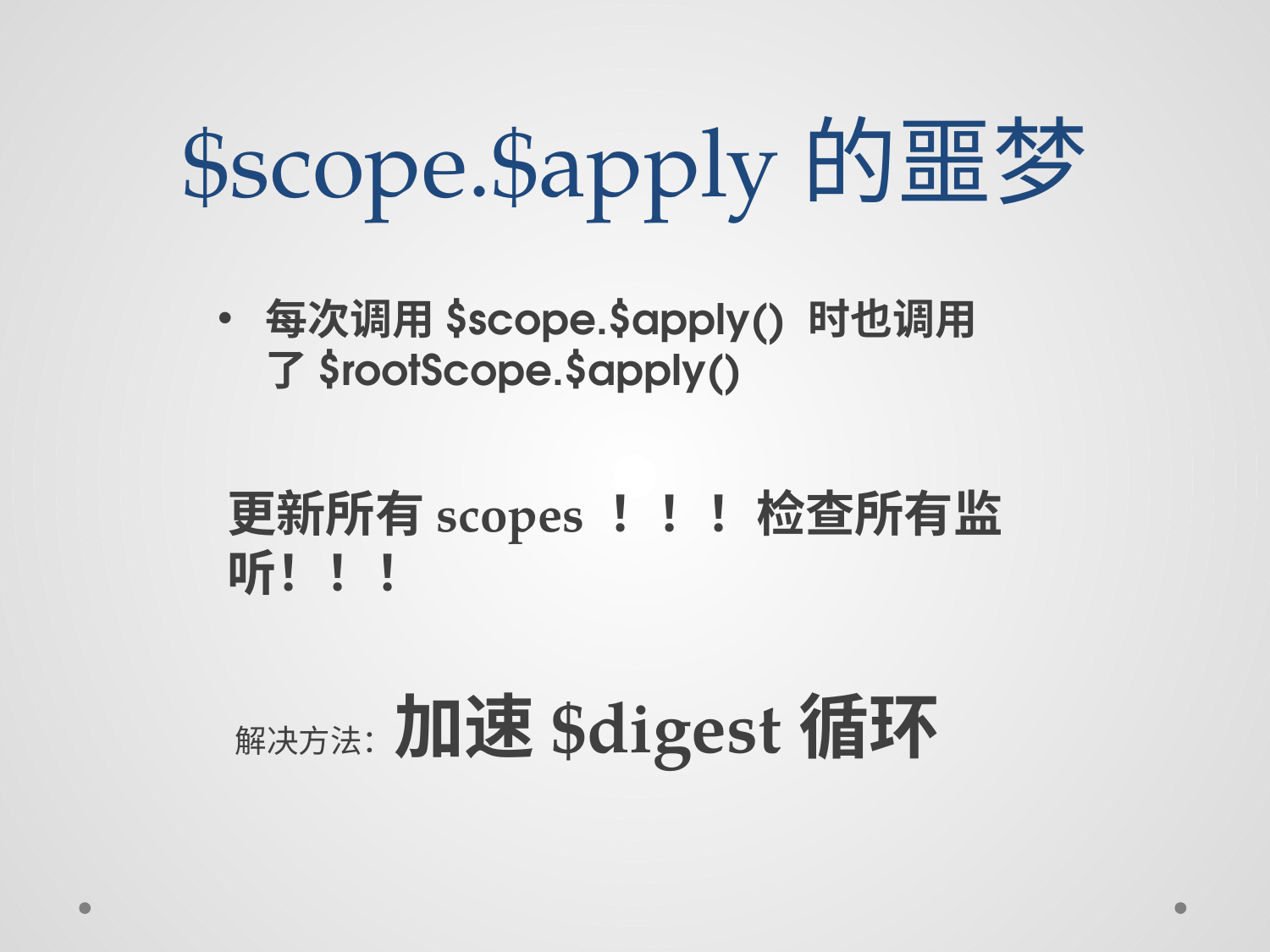

# $scope.$apply的噩梦
每次调用$scope.$apply() 时也调用了$rootScope.$apply()

更新所有scopes ！！！检查所有监听！！！
解决方法：加速$digest循环